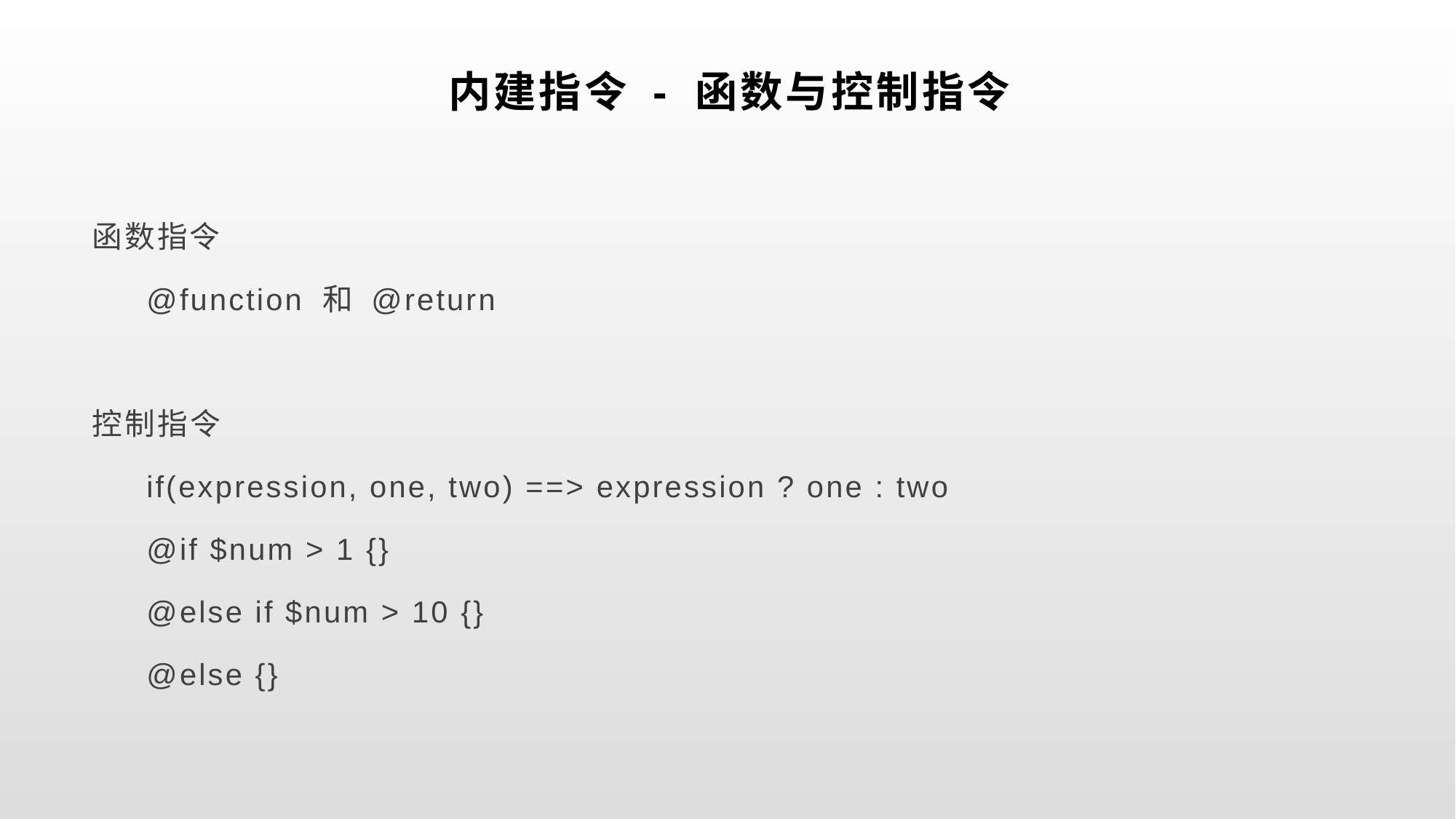

# 内建指令 - 函数与控制指令

函数指令
@function 和 @return

控制指令
if(expression, one, two) ==> expression ? one : two
@if $num > 1 {}
@else if $num > 10 {}
@else {}